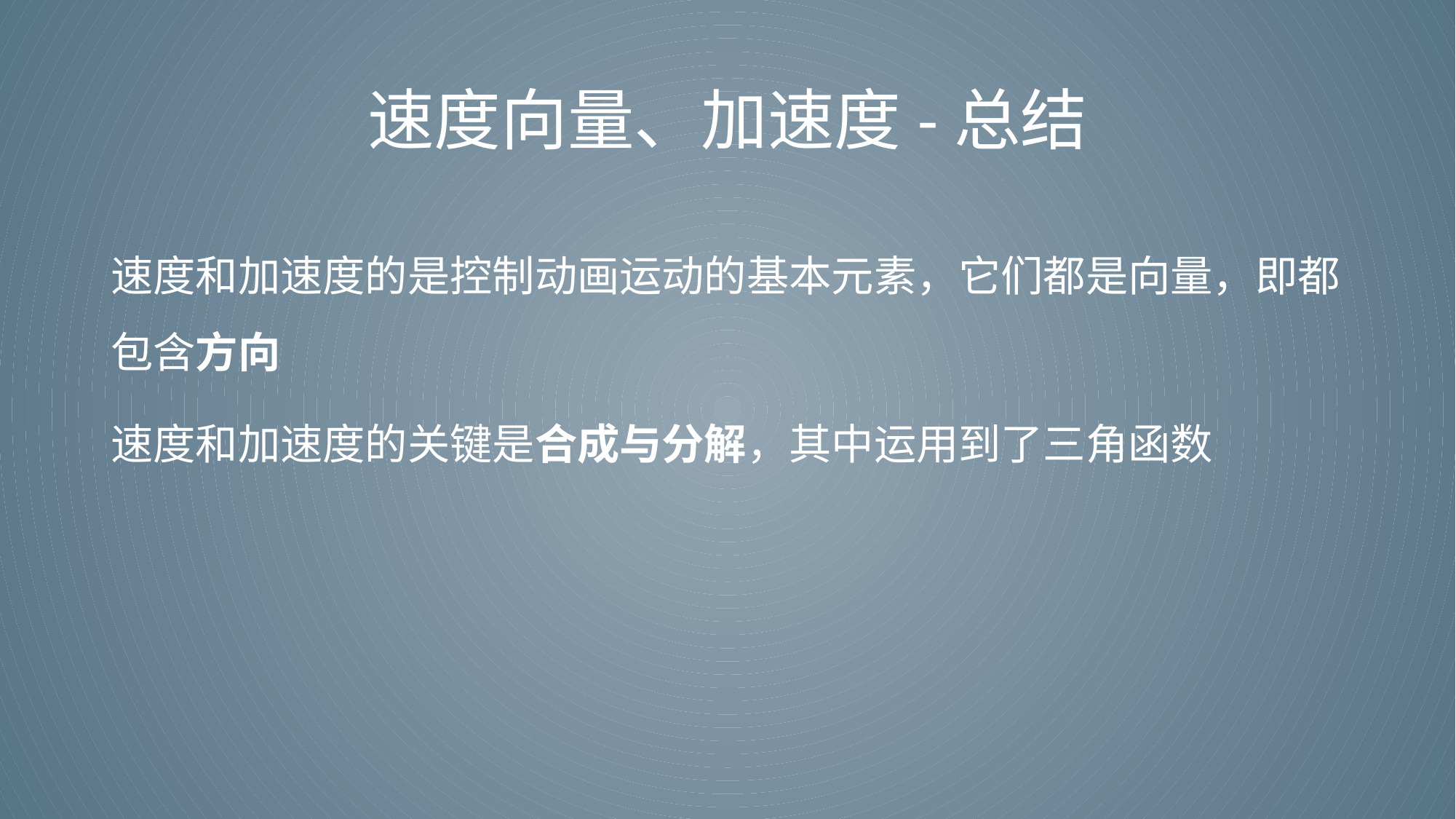

# 速度向量、加速度-总结
速度和加速度的是控制动画运动的基本元素，它们都是向量，即都包含方向
速度和加速度的关键是合成与分解，其中运用到了三角函数